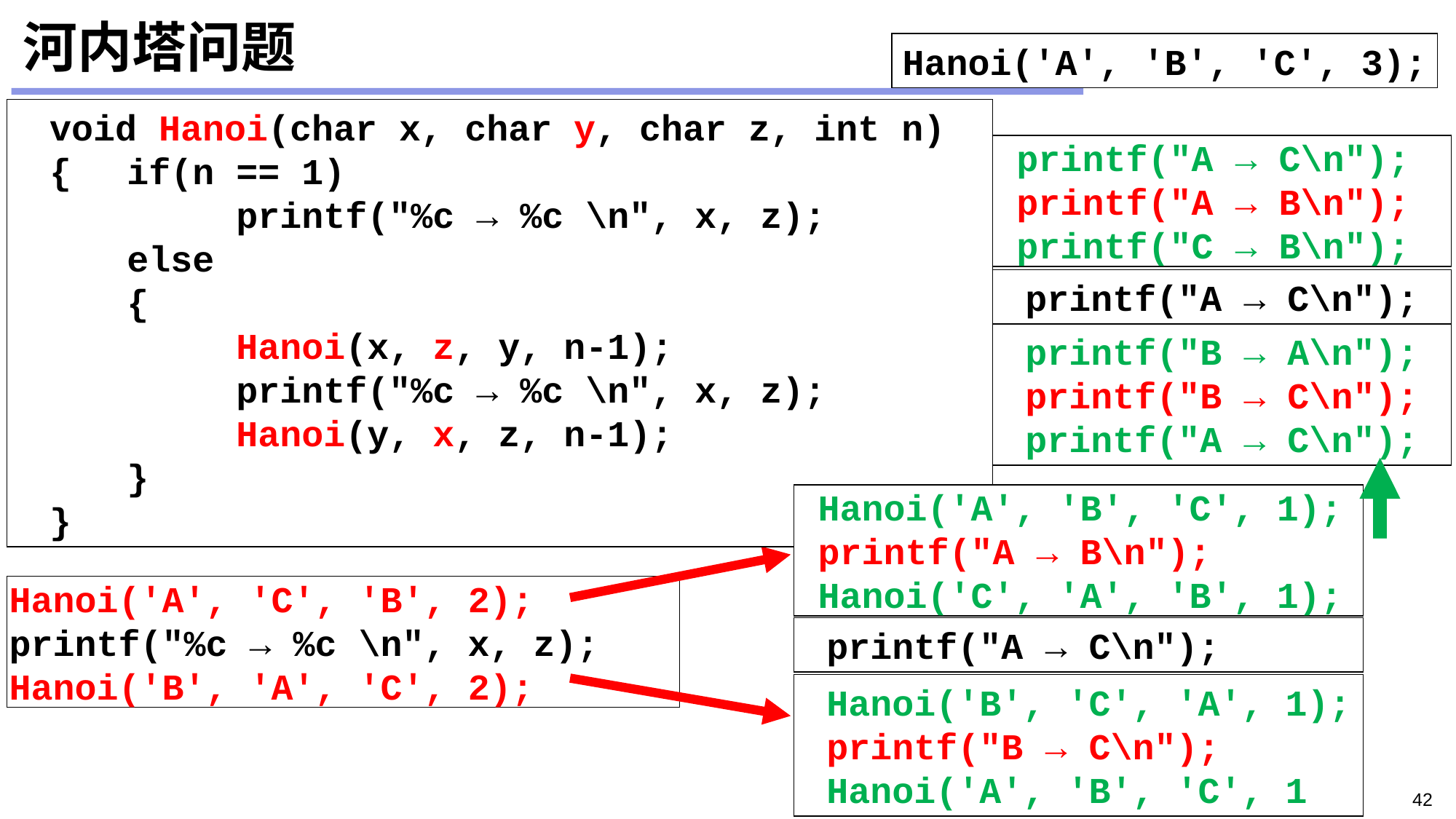

# 河内塔问题
Hanoi('A', 'B', 'C', 3);
void Hanoi(char x, char y, char z, int n)
{	if(n == 1)
		printf("%c → %c \n", x, z);
	else
	{
		Hanoi(x, z, y, n-1);
		printf("%c → %c \n", x, z);
 		Hanoi(y, x, z, n-1);
	}
}
 printf("A → C\n");
 printf("A → B\n");
 printf("C → B\n");
 printf("A → C\n");
 printf("B → A\n");
 printf("B → C\n");
 printf("A → C\n");

 Hanoi('A', 'B', 'C', 1);
 printf("A → B\n");
 Hanoi('C', 'A', 'B', 1);

Hanoi('A', 'C', 'B', 2);
printf("%c → %c \n", x, z); Hanoi('B', 'A', 'C', 2);
 printf("A → C\n");
 Hanoi('B', 'C', 'A', 1);
 printf("B → C\n");
 Hanoi('A', 'B', 'C', 1

42